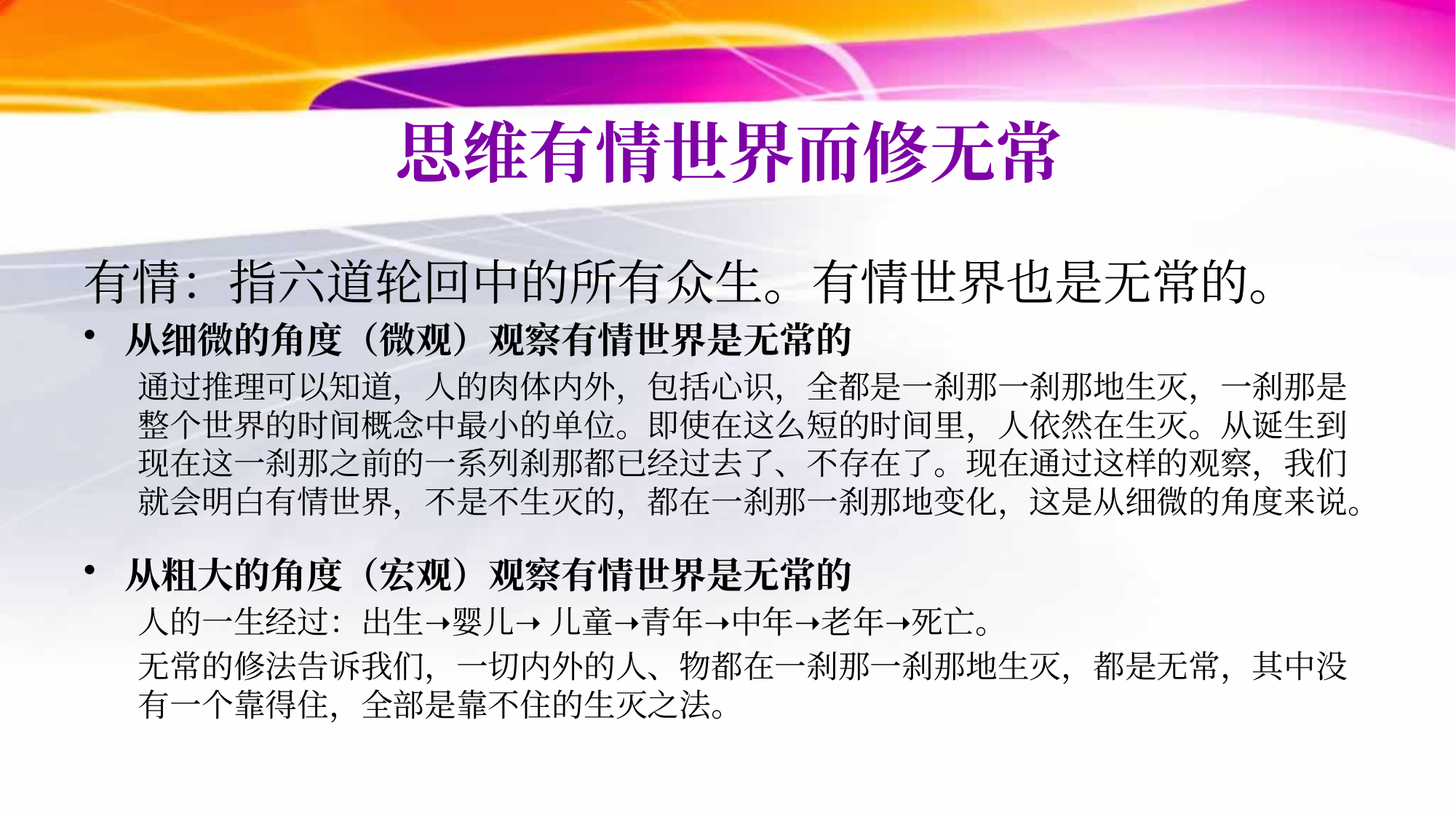

# 思维有情世界而修无常
有情：指六道轮回中的所有众生。有情世界也是无常的。
从细微的角度（微观）观察有情世界是无常的
通过推理可以知道，人的肉体内外，包括心识，全都是一刹那一刹那地生灭，一刹那是整个世界的时间概念中最小的单位。即使在这么短的时间里，人依然在生灭。从诞生到现在这一刹那之前的一系列刹那都已经过去了、不存在了。现在通过这样的观察，我们就会明白有情世界，不是不生灭的，都在一刹那一刹那地变化，这是从细微的角度来说。

从粗大的角度（宏观）观察有情世界是无常的
人的一生经过：出生➝婴儿➝ 儿童➝青年➝中年➝老年➝死亡。
无常的修法告诉我们，一切内外的人、物都在一刹那一刹那地生灭，都是无常，其中没有一个靠得住，全部是靠不住的生灭之法。